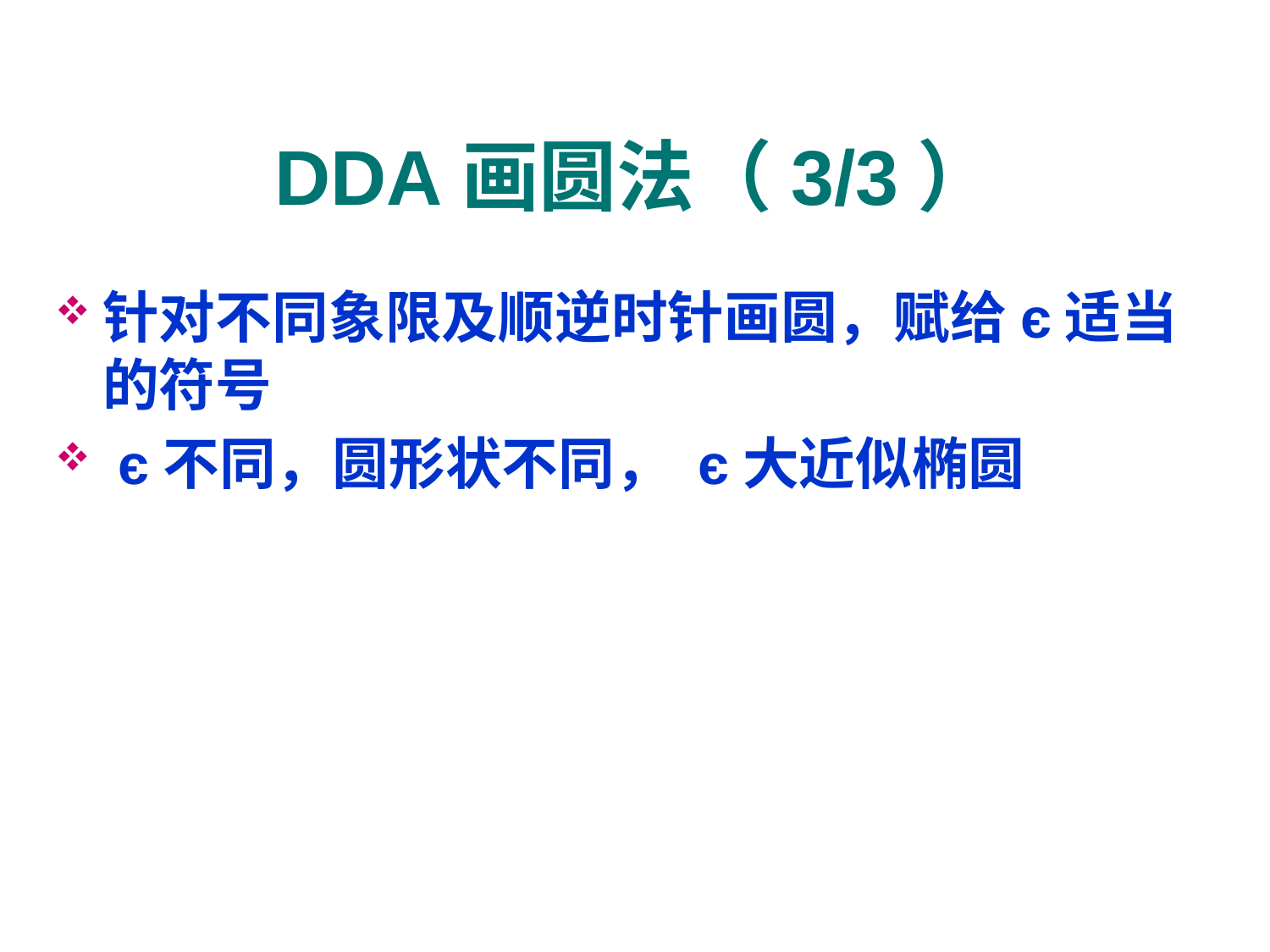

# DDA画圆法（3/3）
针对不同象限及顺逆时针画圆，赋给є适当的符号
 є不同，圆形状不同， є大近似椭圆